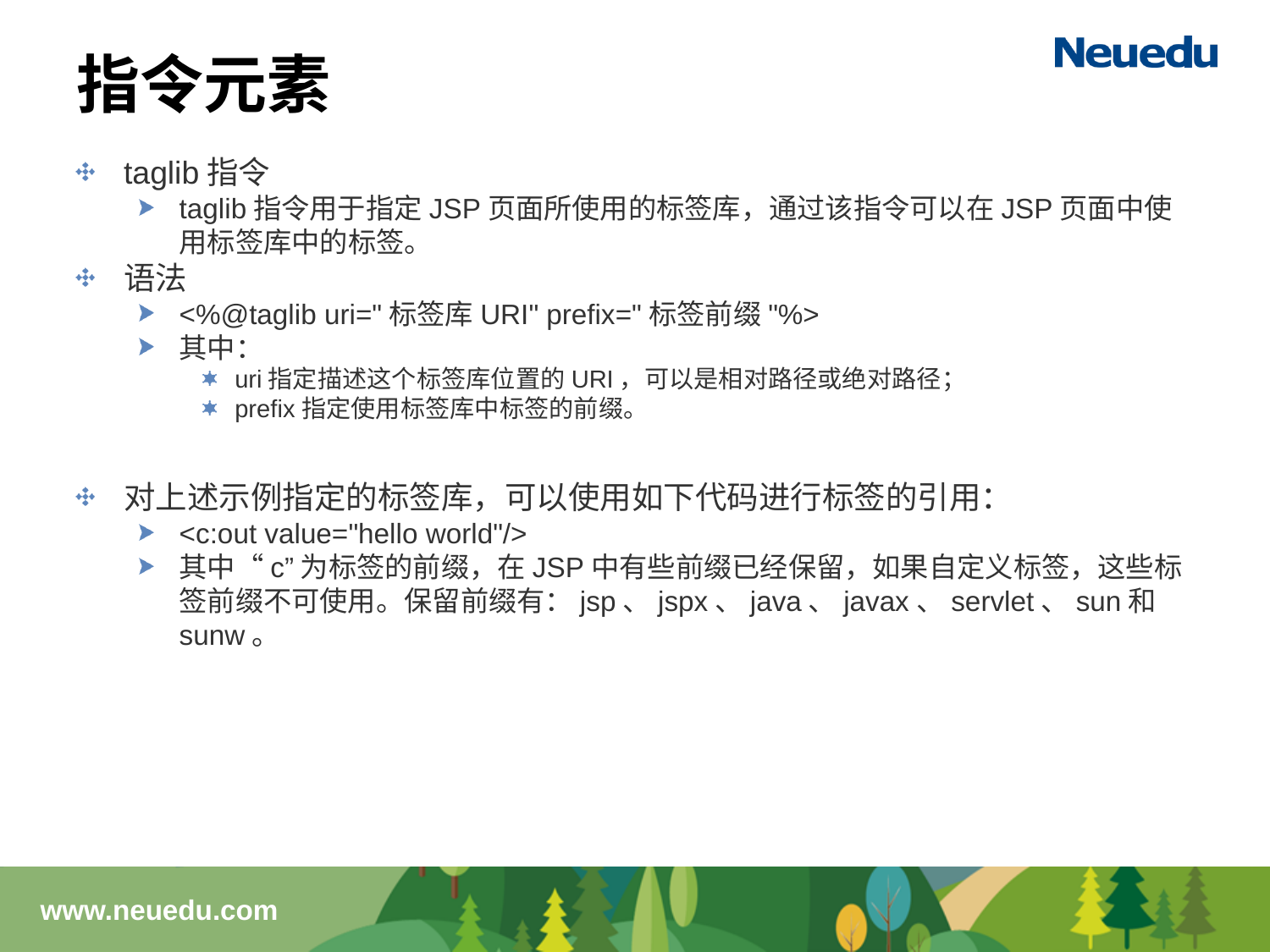

# 指令元素
taglib指令
taglib指令用于指定JSP页面所使用的标签库，通过该指令可以在JSP页面中使用标签库中的标签。
语法
<%@taglib uri="标签库URI" prefix="标签前缀"%>
其中：
uri指定描述这个标签库位置的URI，可以是相对路径或绝对路径；
prefix指定使用标签库中标签的前缀。

对上述示例指定的标签库，可以使用如下代码进行标签的引用：
<c:out value="hello world"/>
其中“c”为标签的前缀，在JSP中有些前缀已经保留，如果自定义标签，这些标签前缀不可使用。保留前缀有：jsp、jspx、java、javax、servlet、sun和sunw。